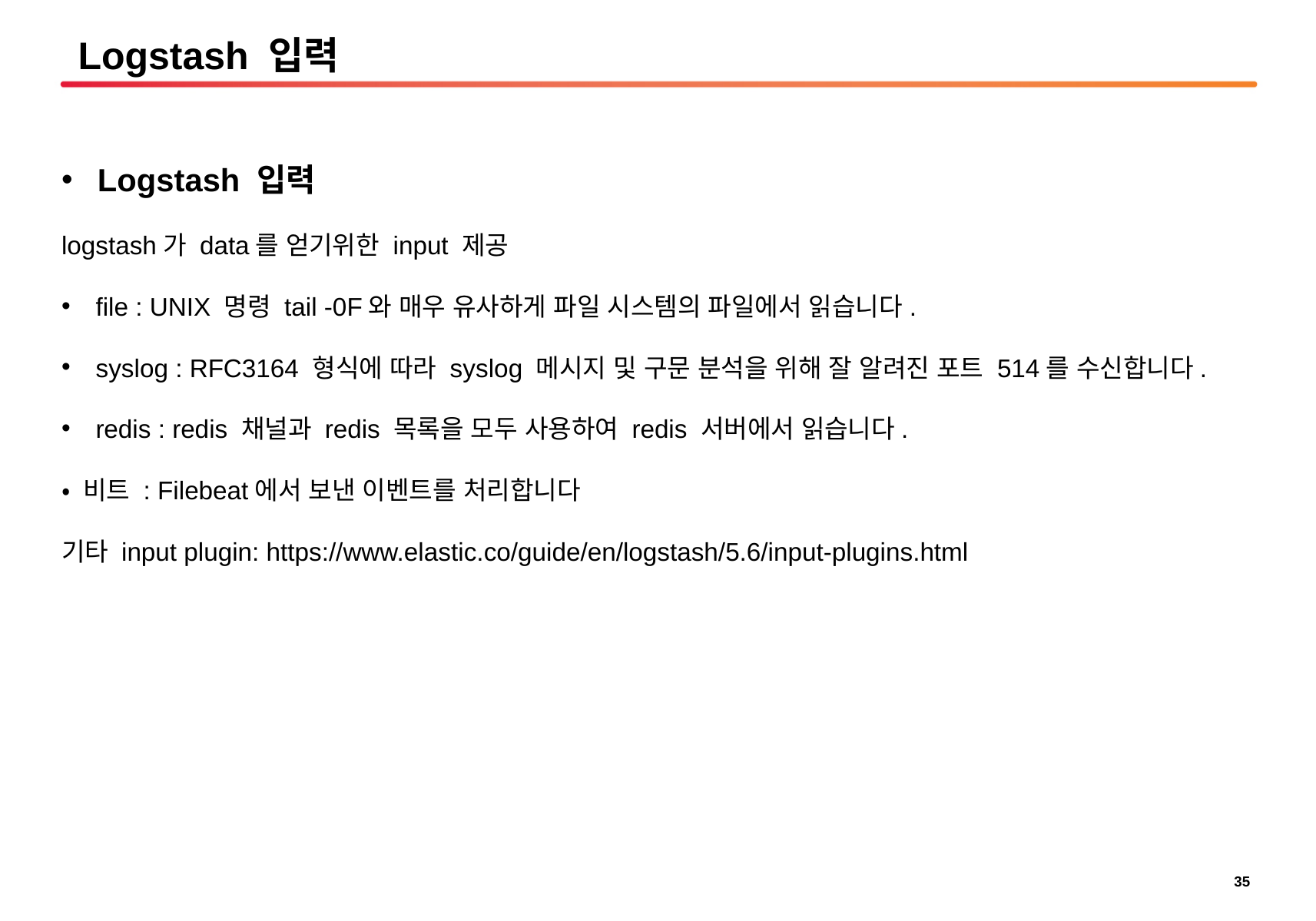

# Logstash 입력

 Logstash 입력
logstash가 data를 얻기위한 input 제공
 file : UNIX 명령 tail -0F와 매우 유사하게 파일 시스템의 파일에서 읽습니다.
 syslog : RFC3164 형식에 따라 syslog 메시지 및 구문 분석을 위해 잘 알려진 포트 514를 수신합니다.
 redis : redis 채널과 redis 목록을 모두 사용하여 redis 서버에서 읽습니다.
• 비트 : Filebeat에서 보낸 이벤트를 처리합니다
기타 input plugin: https://www.elastic.co/guide/en/logstash/5.6/input-plugins.html